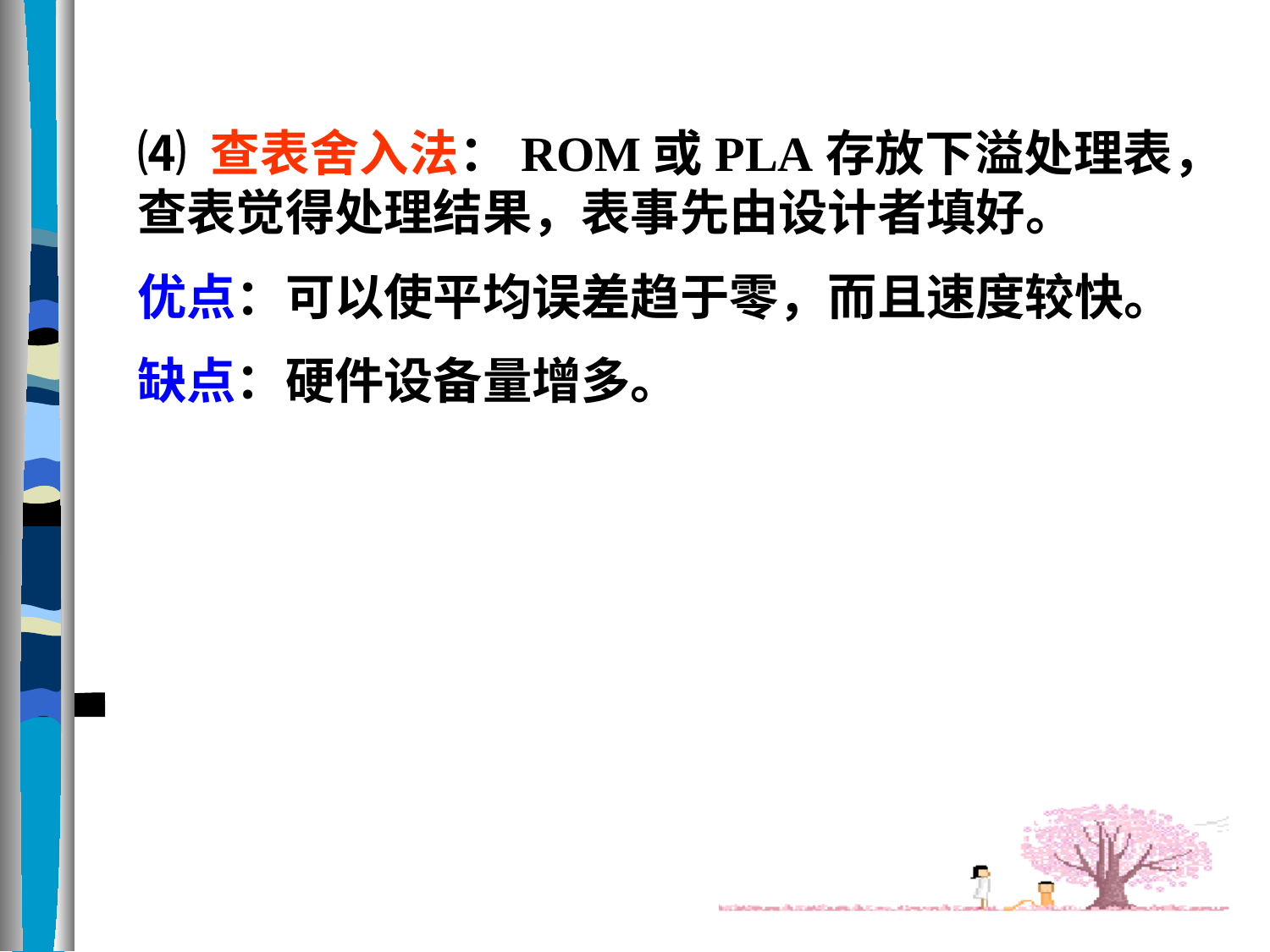

⑷ 查表舍入法：ROM或PLA存放下溢处理表，查表觉得处理结果，表事先由设计者填好。
优点：可以使平均误差趋于零，而且速度较快。
缺点：硬件设备量增多。